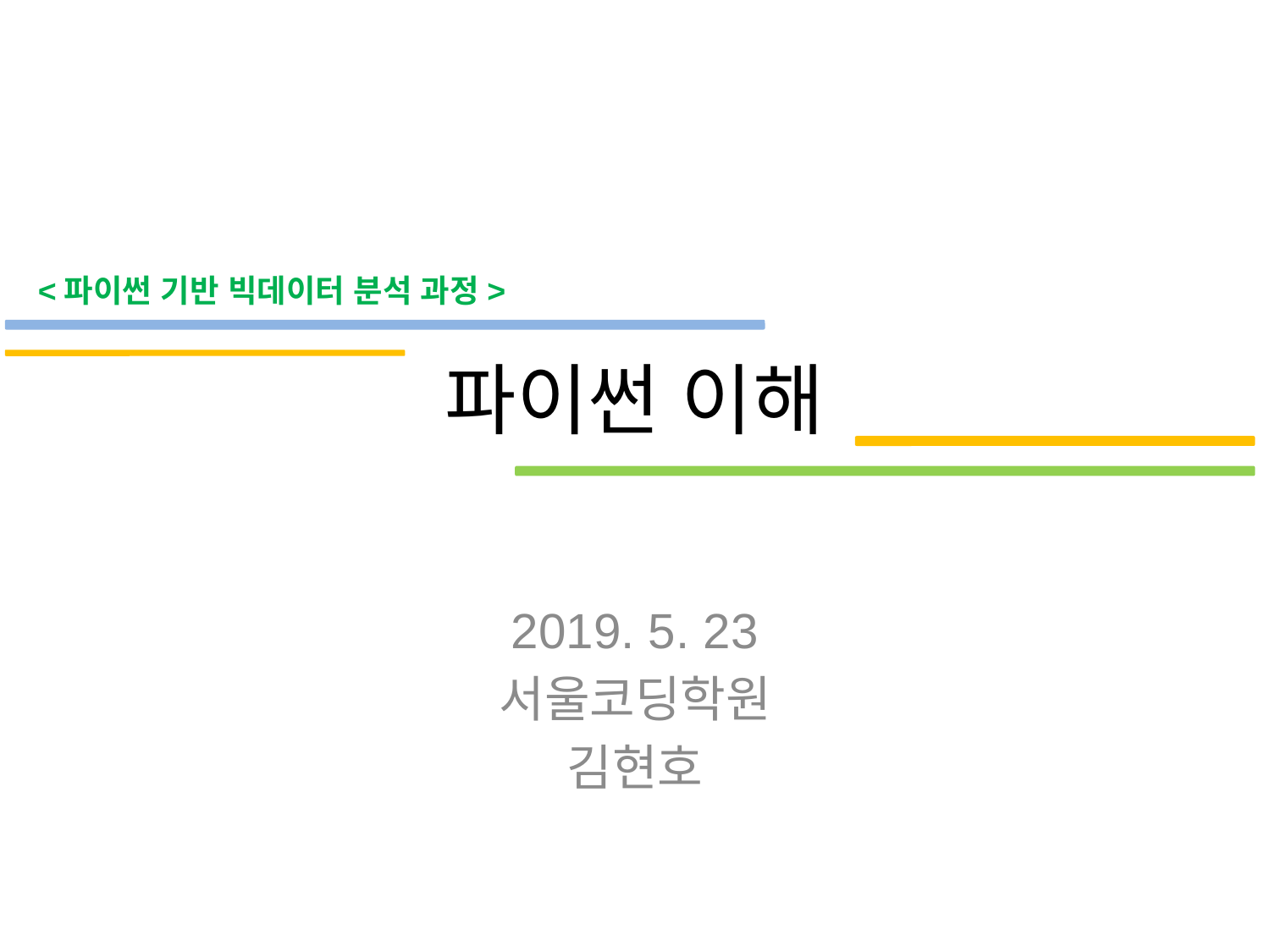

<파이썬 기반 빅데이터 분석 과정>
# 파이썬 이해

2019. 5. 23
서울코딩학원
김현호